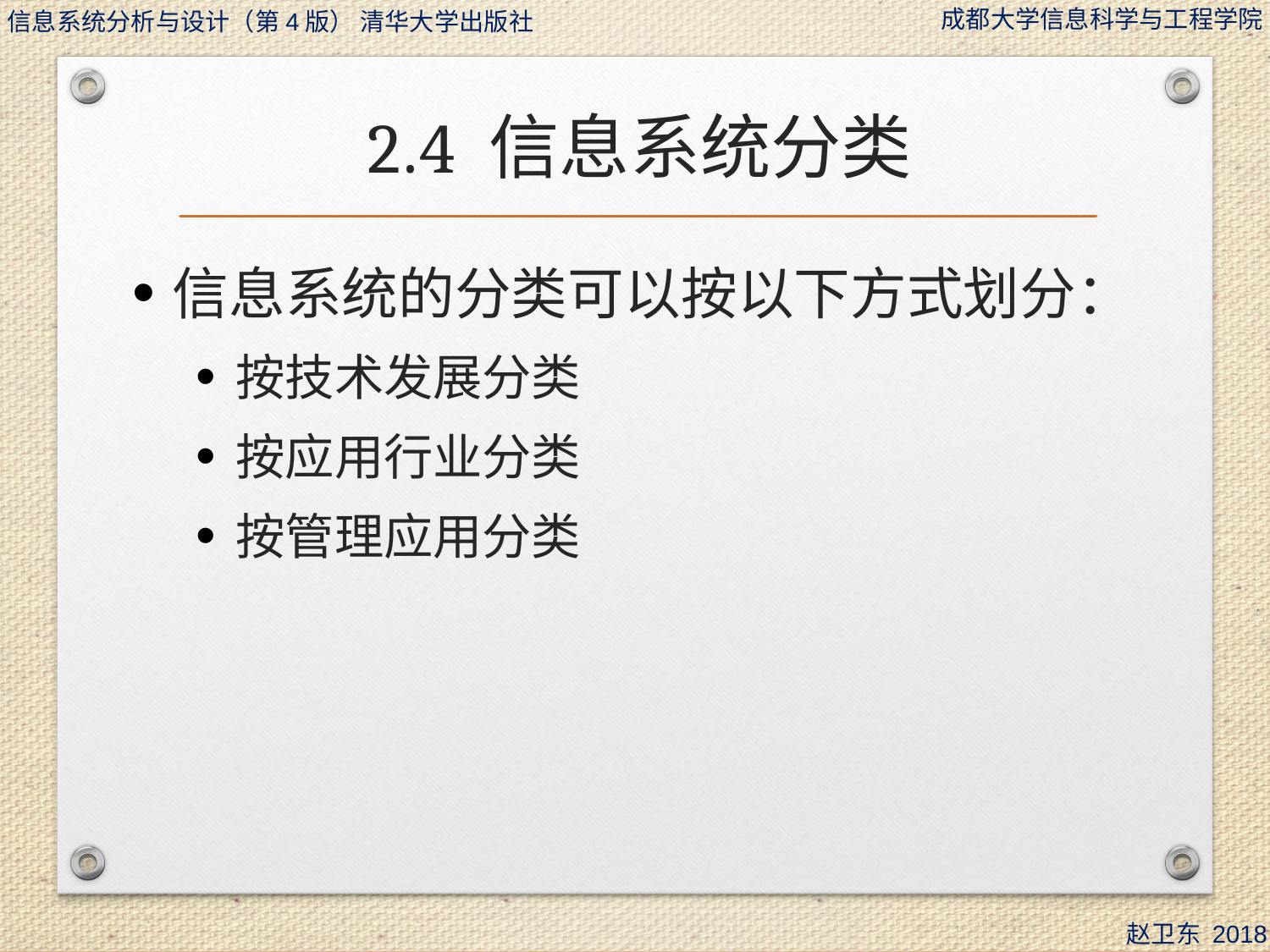

# 2.4 信息系统分类
信息系统的分类可以按以下方式划分：
按技术发展分类
按应用行业分类
按管理应用分类